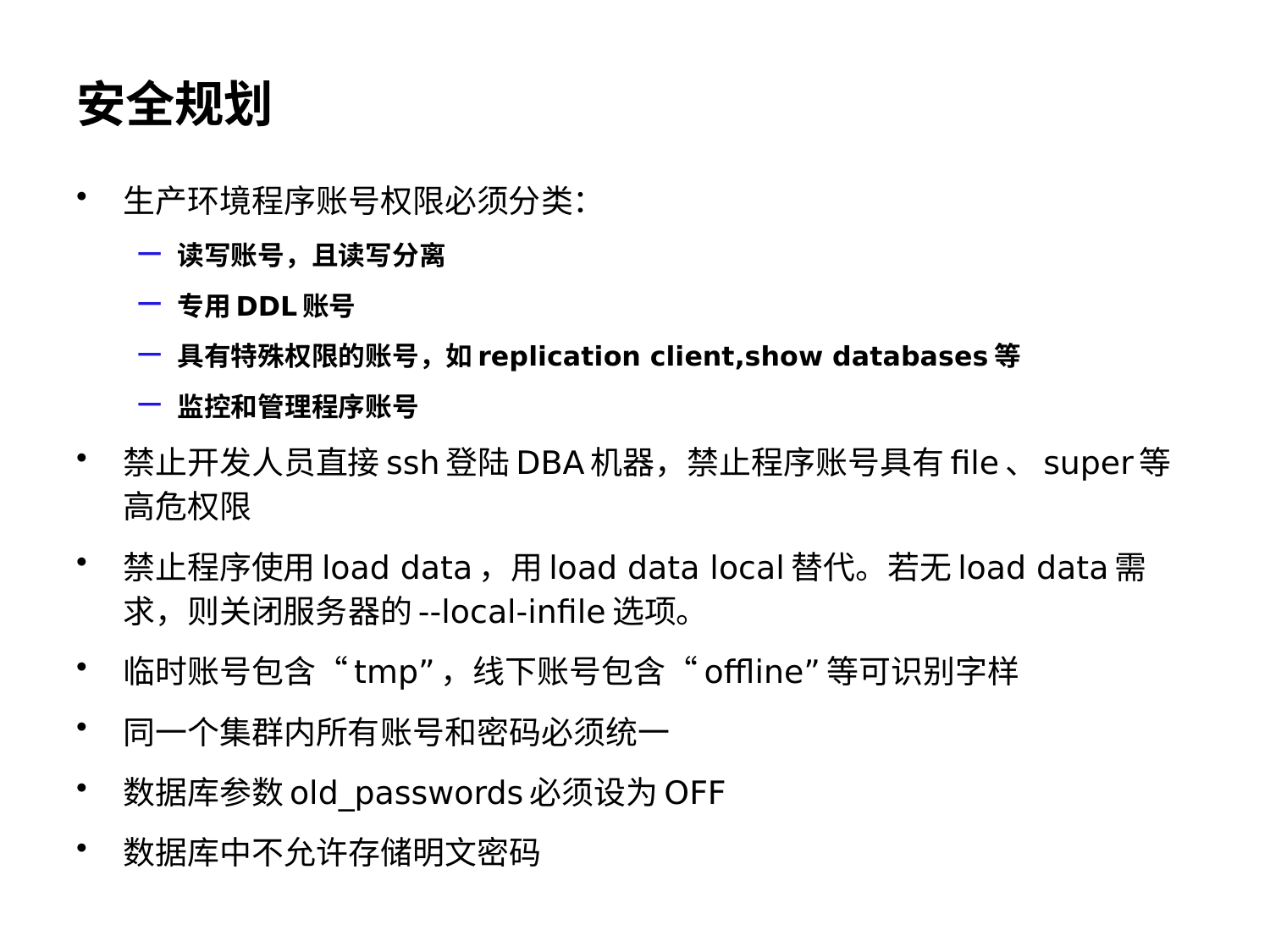

# 安全规划
生产环境程序账号权限必须分类：
读写账号，且读写分离
专用DDL账号
具有特殊权限的账号，如replication client,show databases等
监控和管理程序账号
禁止开发人员直接ssh登陆DBA机器，禁止程序账号具有file、super等高危权限
禁止程序使用load data，用load data local替代。若无load data需求，则关闭服务器的--local-infile选项。
临时账号包含“tmp”，线下账号包含“offline”等可识别字样
同一个集群内所有账号和密码必须统一
数据库参数old_passwords必须设为OFF
数据库中不允许存储明文密码